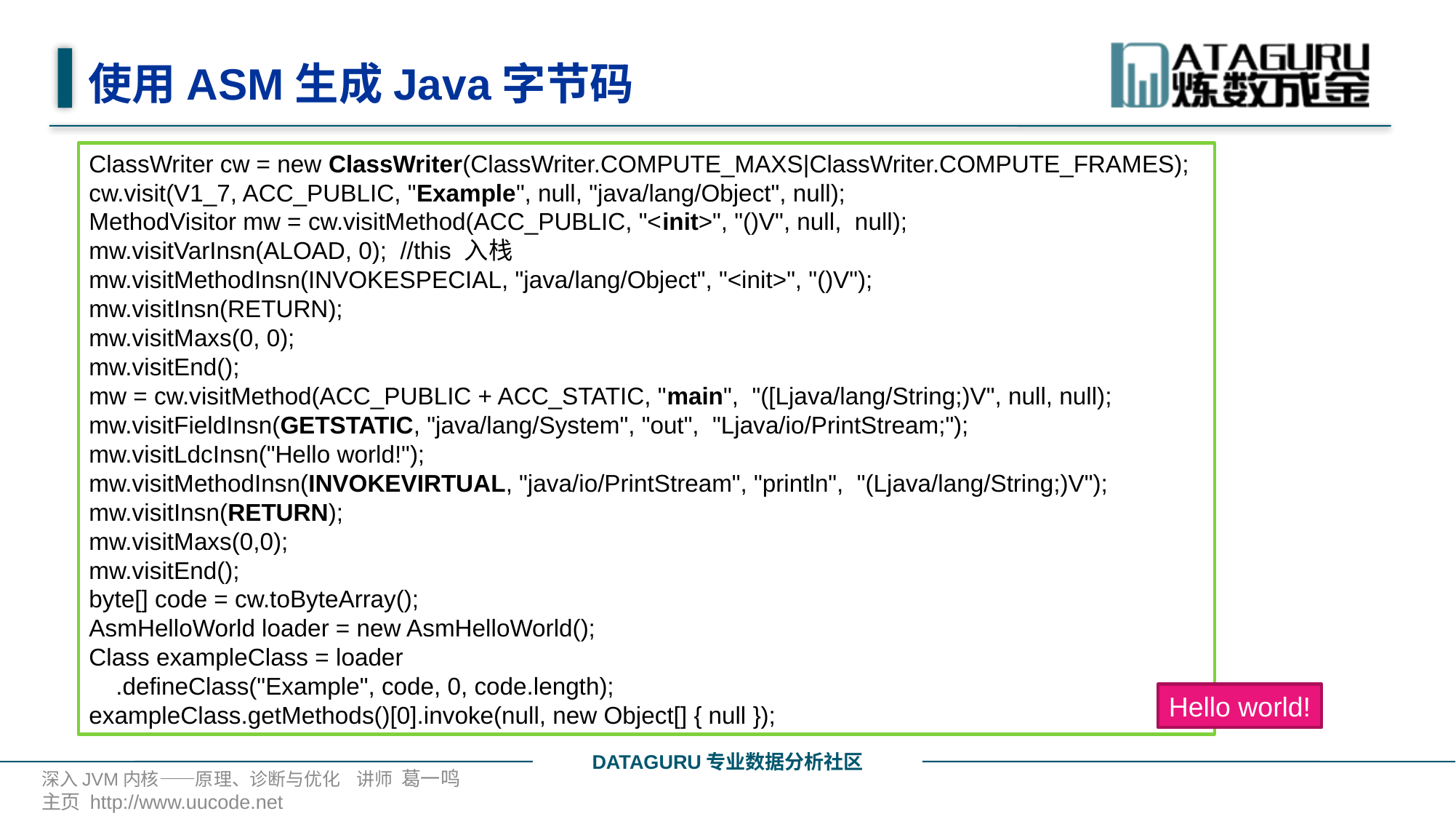

# 使用ASM生成Java字节码
ClassWriter cw = new ClassWriter(ClassWriter.COMPUTE_MAXS|ClassWriter.COMPUTE_FRAMES);
cw.visit(V1_7, ACC_PUBLIC, "Example", null, "java/lang/Object", null);
MethodVisitor mw = cw.visitMethod(ACC_PUBLIC, "<init>", "()V", null,  null);
mw.visitVarInsn(ALOAD, 0);  //this 入栈
mw.visitMethodInsn(INVOKESPECIAL, "java/lang/Object", "<init>", "()V");
mw.visitInsn(RETURN);
mw.visitMaxs(0, 0);
mw.visitEnd();
mw = cw.visitMethod(ACC_PUBLIC + ACC_STATIC, "main",  "([Ljava/lang/String;)V", null, null);
mw.visitFieldInsn(GETSTATIC, "java/lang/System", "out",  "Ljava/io/PrintStream;");
mw.visitLdcInsn("Hello world!");
mw.visitMethodInsn(INVOKEVIRTUAL, "java/io/PrintStream", "println",  "(Ljava/lang/String;)V");
mw.visitInsn(RETURN);
mw.visitMaxs(0,0);
mw.visitEnd();
byte[] code = cw.toByteArray();
AsmHelloWorld loader = new AsmHelloWorld();
Class exampleClass = loader
    .defineClass("Example", code, 0, code.length);
exampleClass.getMethods()[0].invoke(null, new Object[] { null });
Hello world!